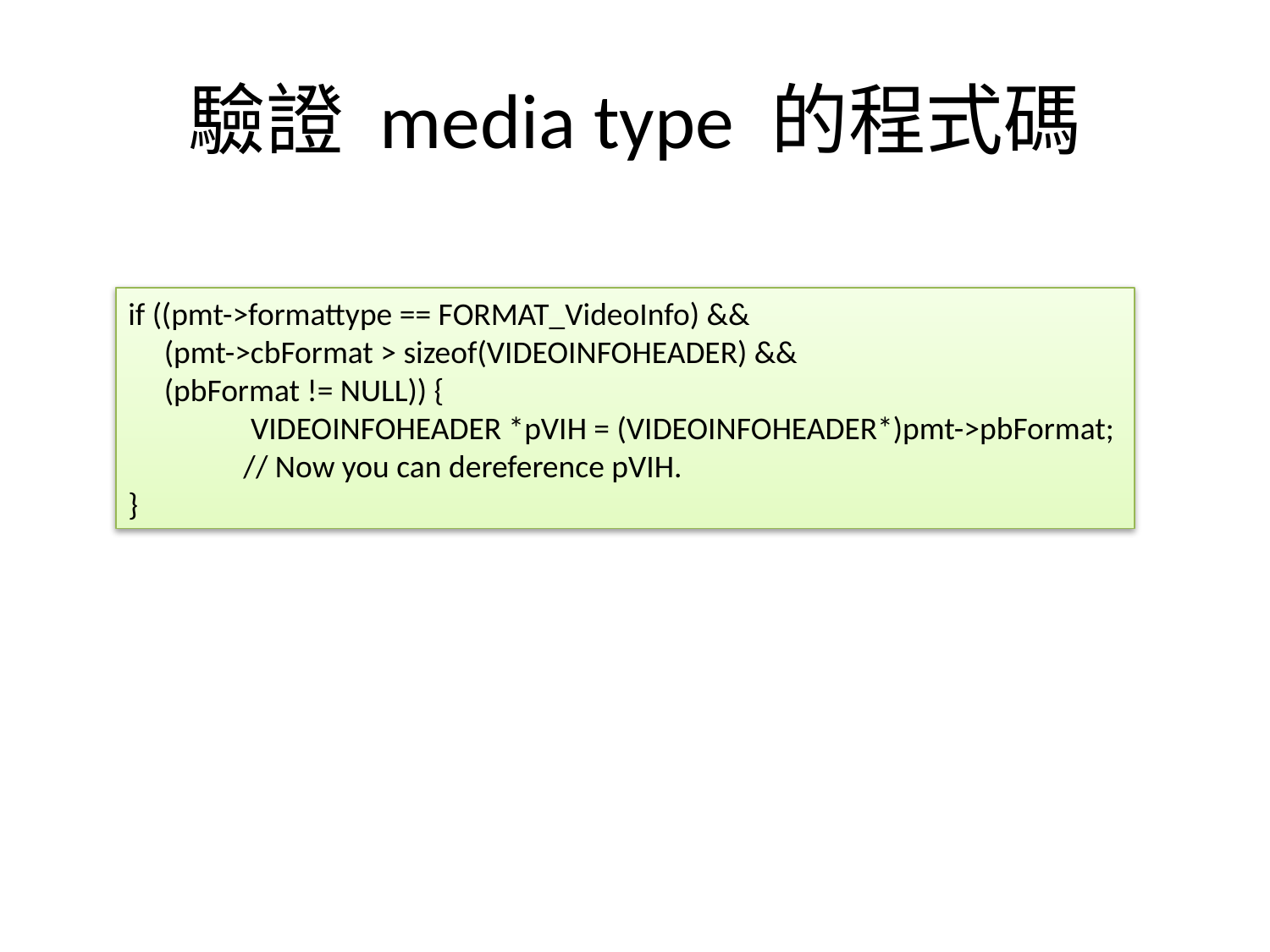

# 驗證 media type 的程式碼
if ((pmt->formattype == FORMAT_VideoInfo) &&
     (pmt->cbFormat > sizeof(VIDEOINFOHEADER) &&
     (pbFormat != NULL)) {
                 VIDEOINFOHEADER *pVIH = (VIDEOINFOHEADER*)pmt->pbFormat;
                // Now you can dereference pVIH.
}